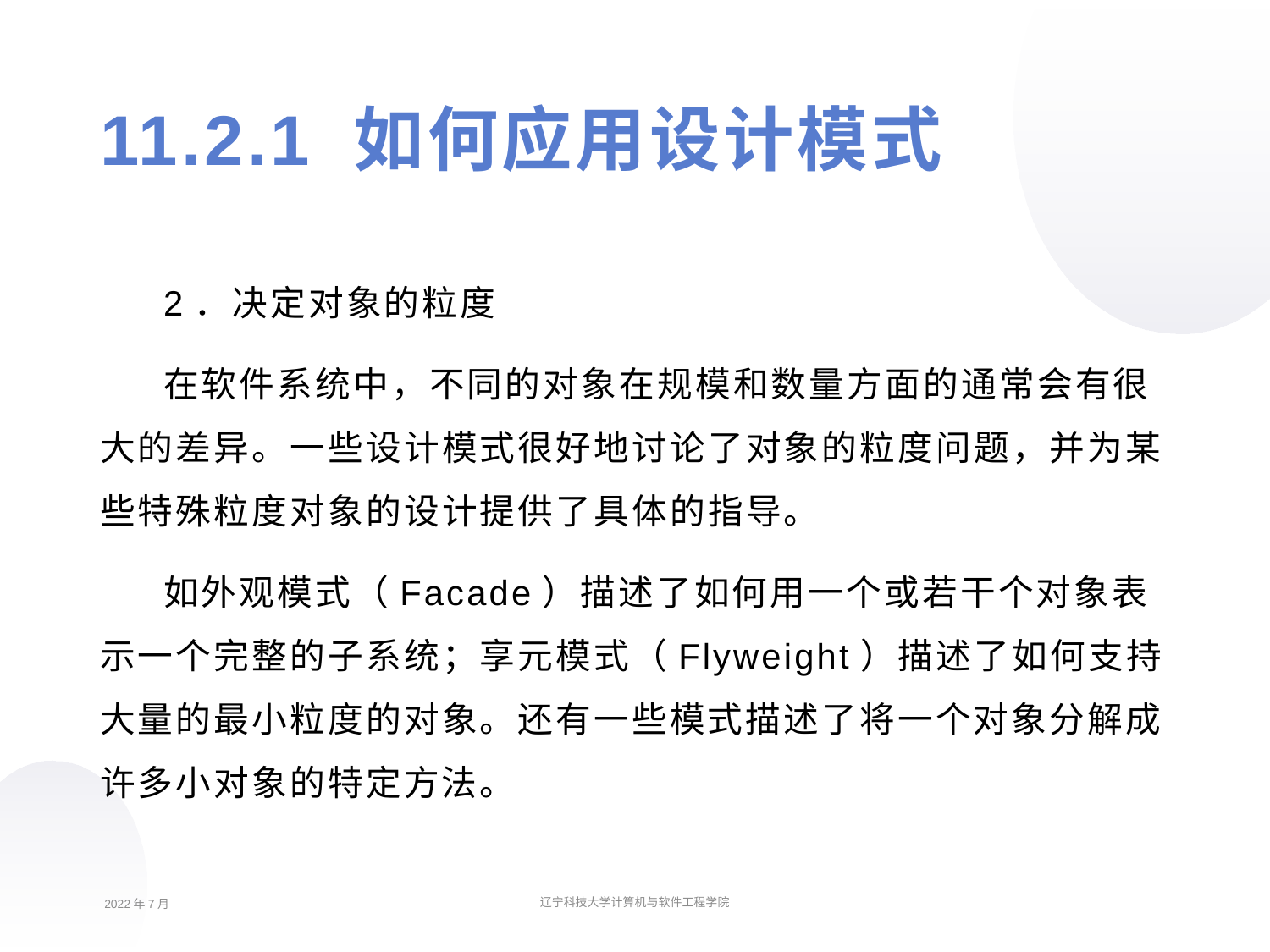

11.2.1 如何应用设计模式
2．决定对象的粒度
在软件系统中，不同的对象在规模和数量方面的通常会有很大的差异。一些设计模式很好地讨论了对象的粒度问题，并为某些特殊粒度对象的设计提供了具体的指导。
如外观模式（Facade）描述了如何用一个或若干个对象表示一个完整的子系统；享元模式（Flyweight）描述了如何支持大量的最小粒度的对象。还有一些模式描述了将一个对象分解成许多小对象的特定方法。

2022年7月
辽宁科技大学计算机与软件工程学院
20